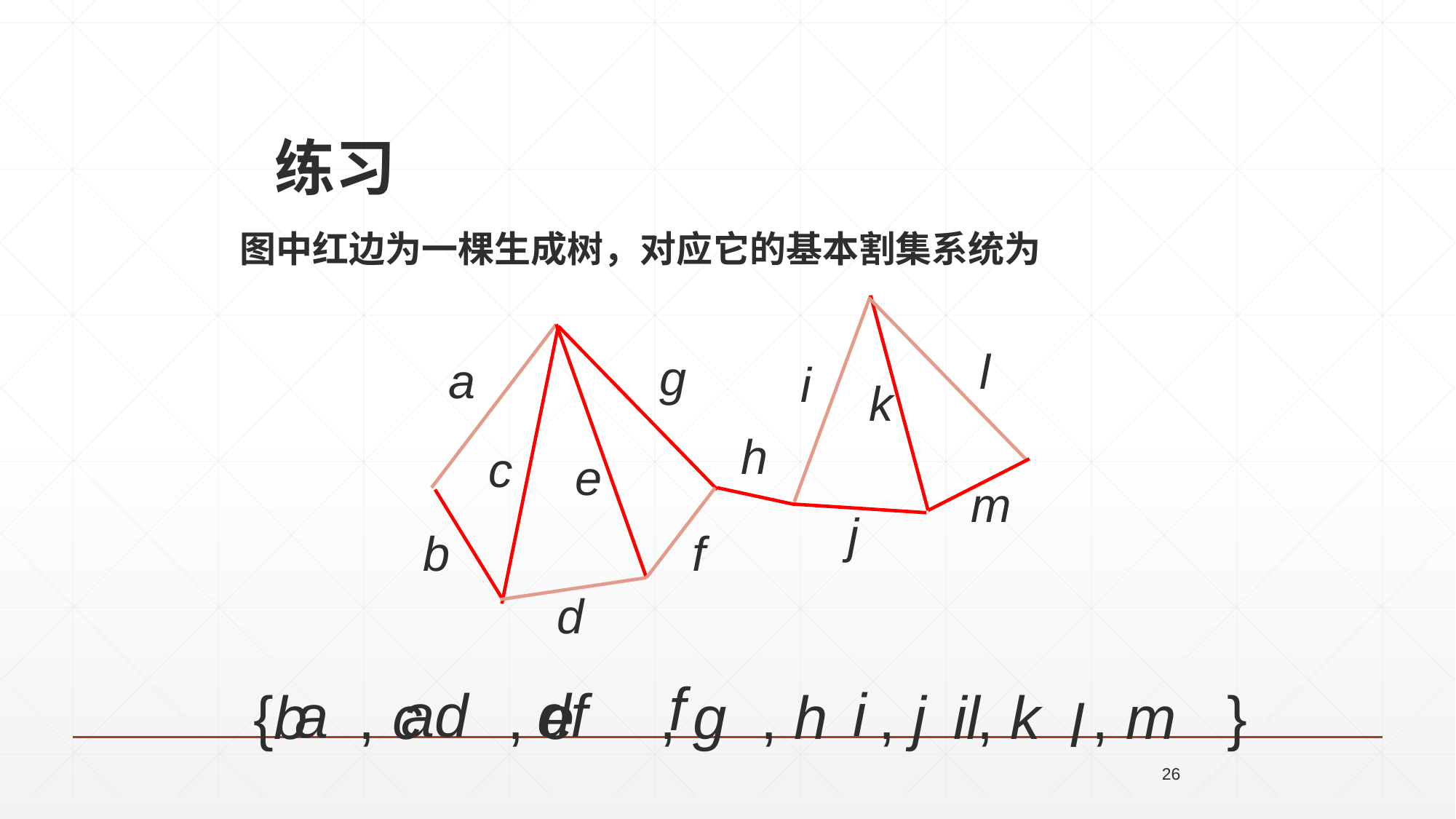

# 练习
图中红边为一棵生成树，对应它的基本割集系统为

l
g
a
i
k
h
c
e
m
j
b
f
d
f
i
ad
df
a
{b   , c     , e     , g  , h   , j   , k   , m   }
il
l
26